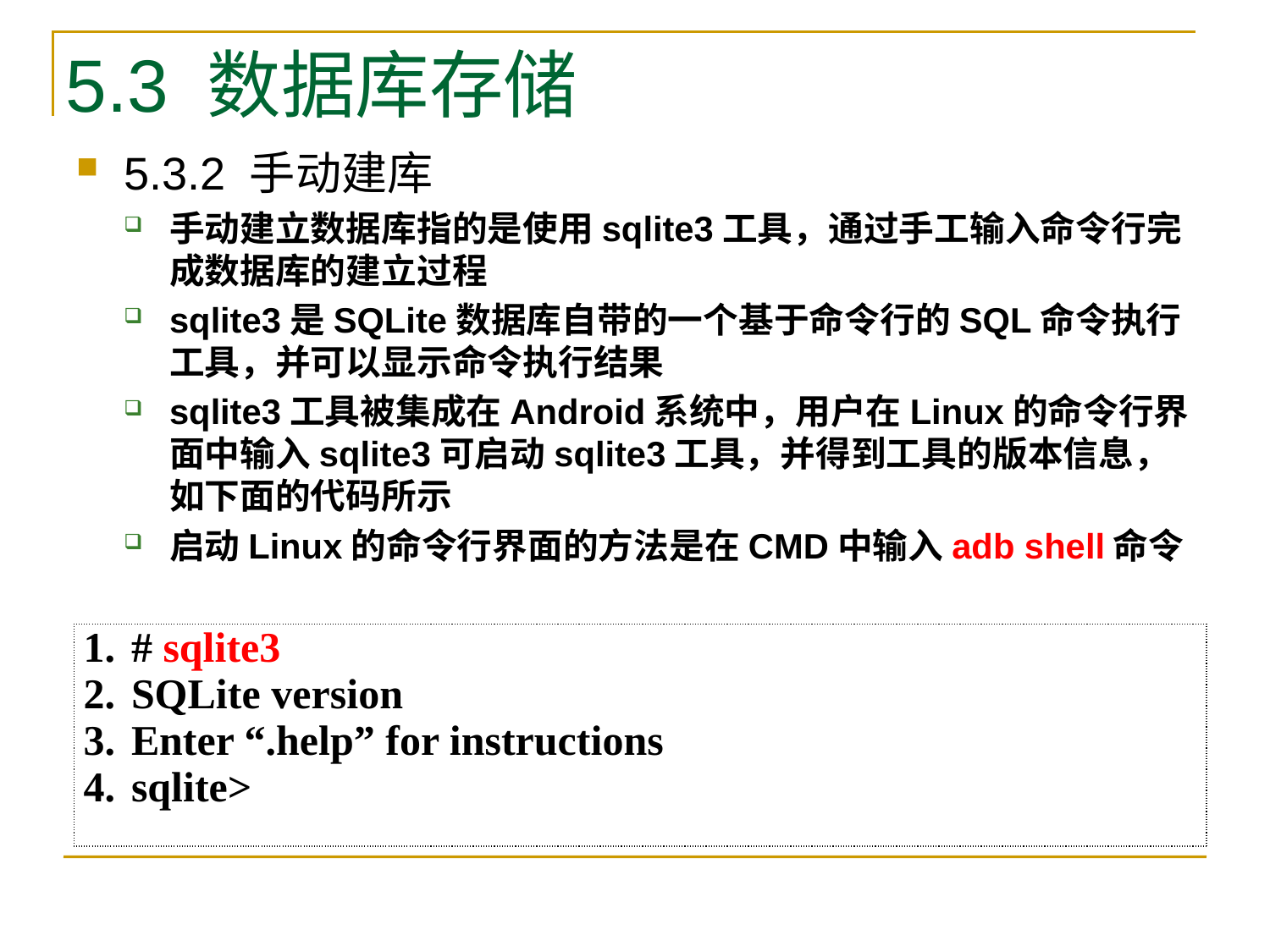

# 5.3 数据库存储
5.3.2 手动建库
手动建立数据库指的是使用sqlite3工具，通过手工输入命令行完成数据库的建立过程
sqlite3是SQLite数据库自带的一个基于命令行的SQL命令执行工具，并可以显示命令执行结果
sqlite3工具被集成在Android系统中，用户在Linux的命令行界面中输入sqlite3可启动sqlite3工具，并得到工具的版本信息，如下面的代码所示
启动Linux的命令行界面的方法是在CMD中输入adb shell命令
| # sqlite3 SQLite version Enter “.help” for instructions sqlite> |
| --- |